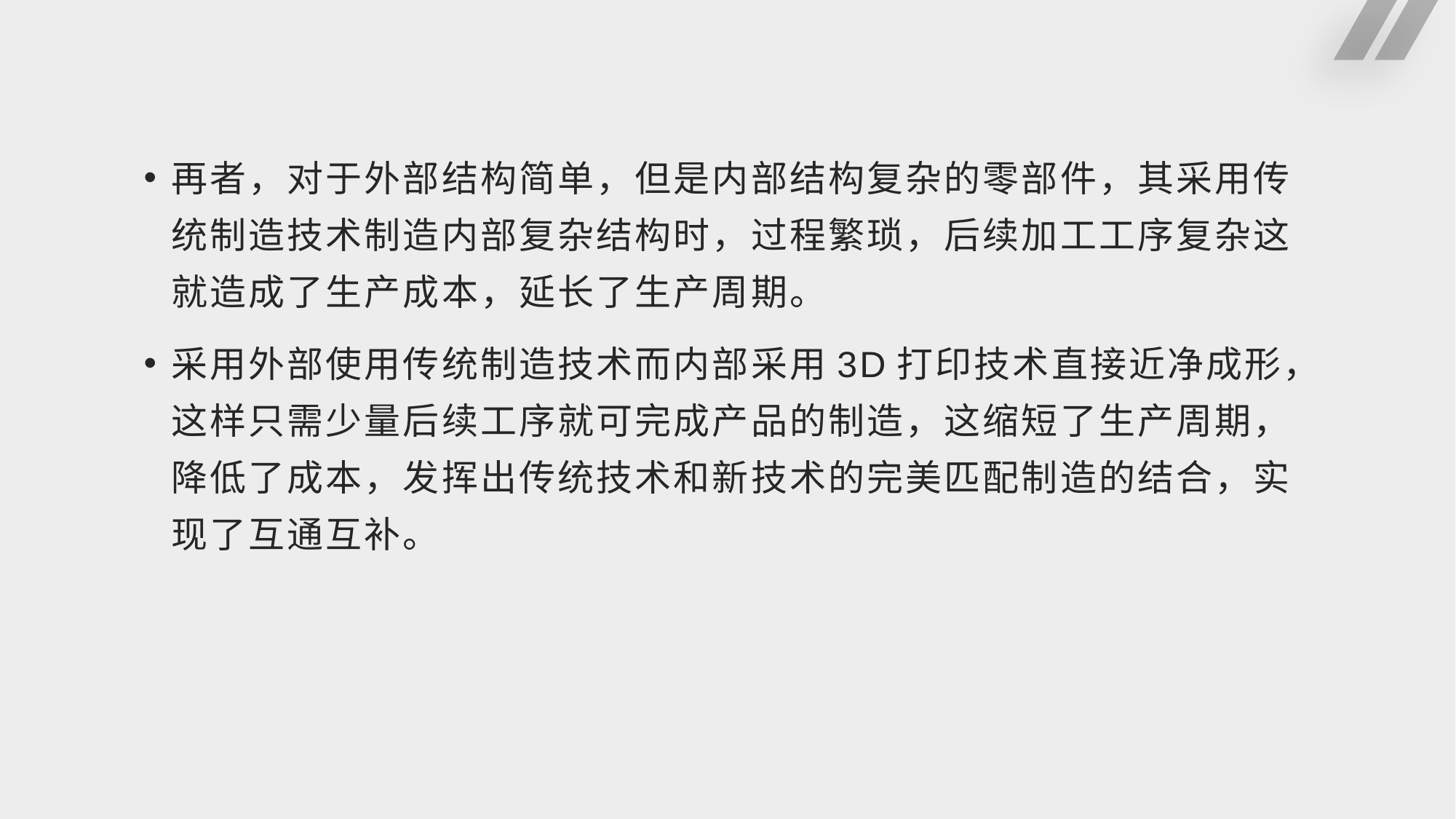

再者，对于外部结构简单，但是内部结构复杂的零部件，其采用传统制造技术制造内部复杂结构时，过程繁琐，后续加工工序复杂这就造成了生产成本，延长了生产周期。
采用外部使用传统制造技术而内部采用3D打印技术直接近净成形，这样只需少量后续工序就可完成产品的制造，这缩短了生产周期，降低了成本，发挥出传统技术和新技术的完美匹配制造的结合，实现了互通互补。